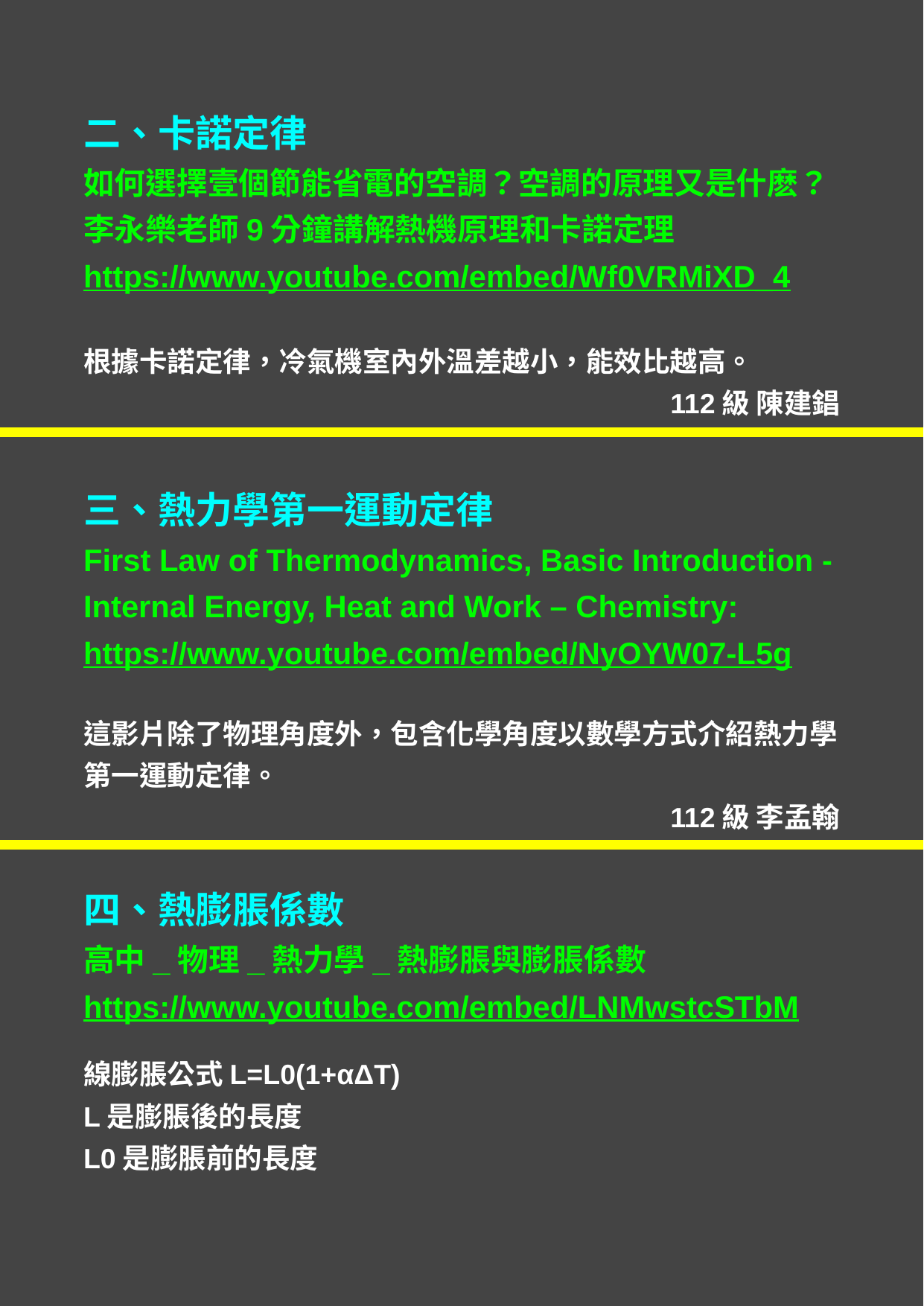

二、卡諾定律
如何選擇壹個節能省電的空調？空調的原理又是什麽？李永樂老師9分鐘講解熱機原理和卡諾定理
https://www.youtube.com/embed/Wf0VRMiXD_4

根據卡諾定律，冷氣機室內外溫差越小，能效比越高。
112級 陳建錩

三、熱力學第一運動定律
First Law of Thermodynamics, Basic Introduction - Internal Energy, Heat and Work – Chemistry:
https://www.youtube.com/embed/NyOYW07-L5g

這影片除了物理角度外，包含化學角度以數學方式介紹熱力學第一運動定律。
112級 李孟翰

四、熱膨脹係數
高中_物理_熱力學_熱膨脹與膨脹係數
https://www.youtube.com/embed/LNMwstcSTbM

線膨脹公式L=L0(1+αΔT)
L是膨脹後的長度
L0是膨脹前的長度